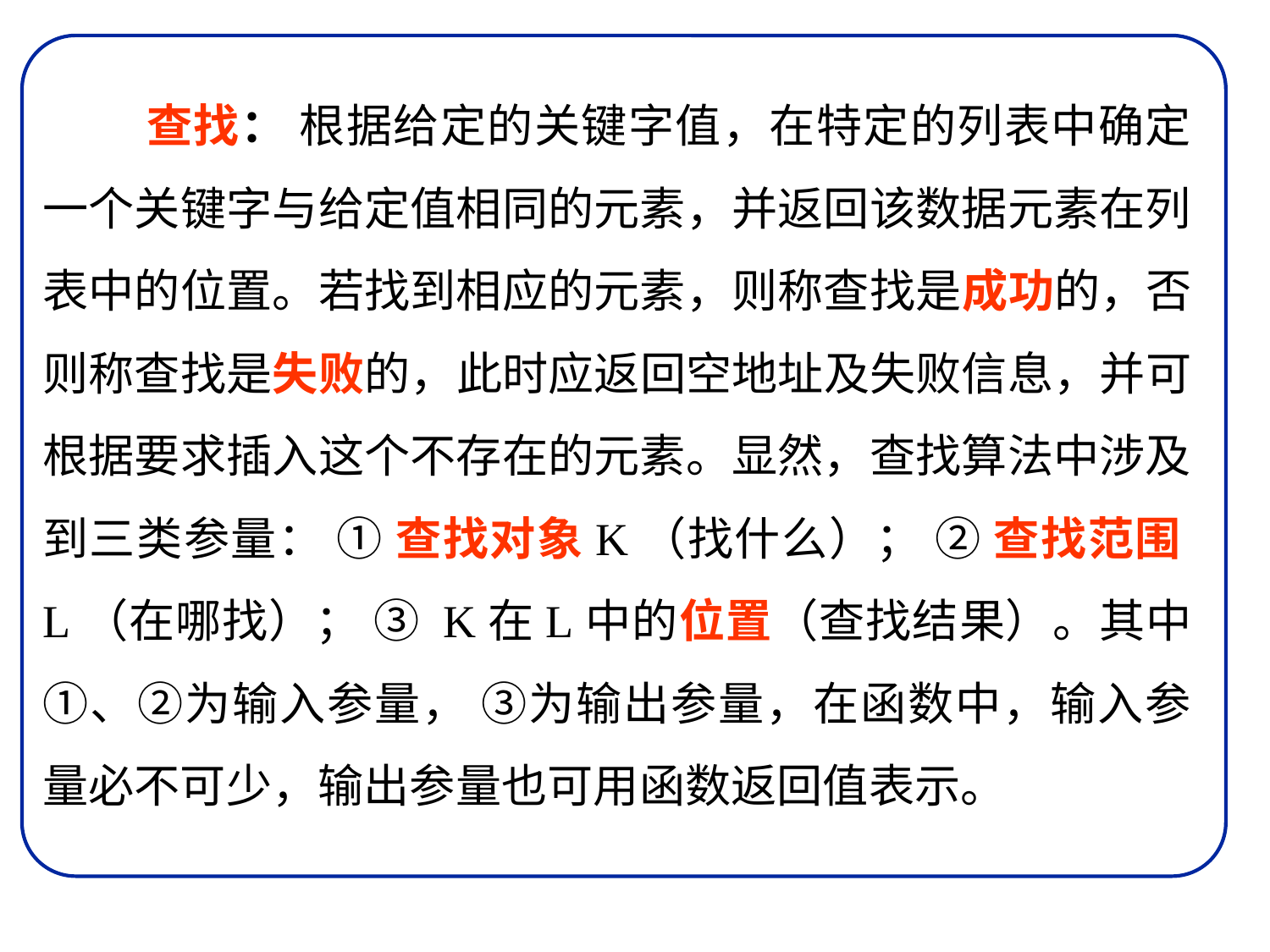

查找： 根据给定的关键字值，在特定的列表中确定一个关键字与给定值相同的元素，并返回该数据元素在列表中的位置。若找到相应的元素，则称查找是成功的，否则称查找是失败的，此时应返回空地址及失败信息，并可根据要求插入这个不存在的元素。显然，查找算法中涉及到三类参量： ① 查找对象K（找什么）； ② 查找范围L（在哪找）； ③ K在L中的位置（查找结果）。其中①、②为输入参量， ③为输出参量，在函数中，输入参量必不可少，输出参量也可用函数返回值表示。